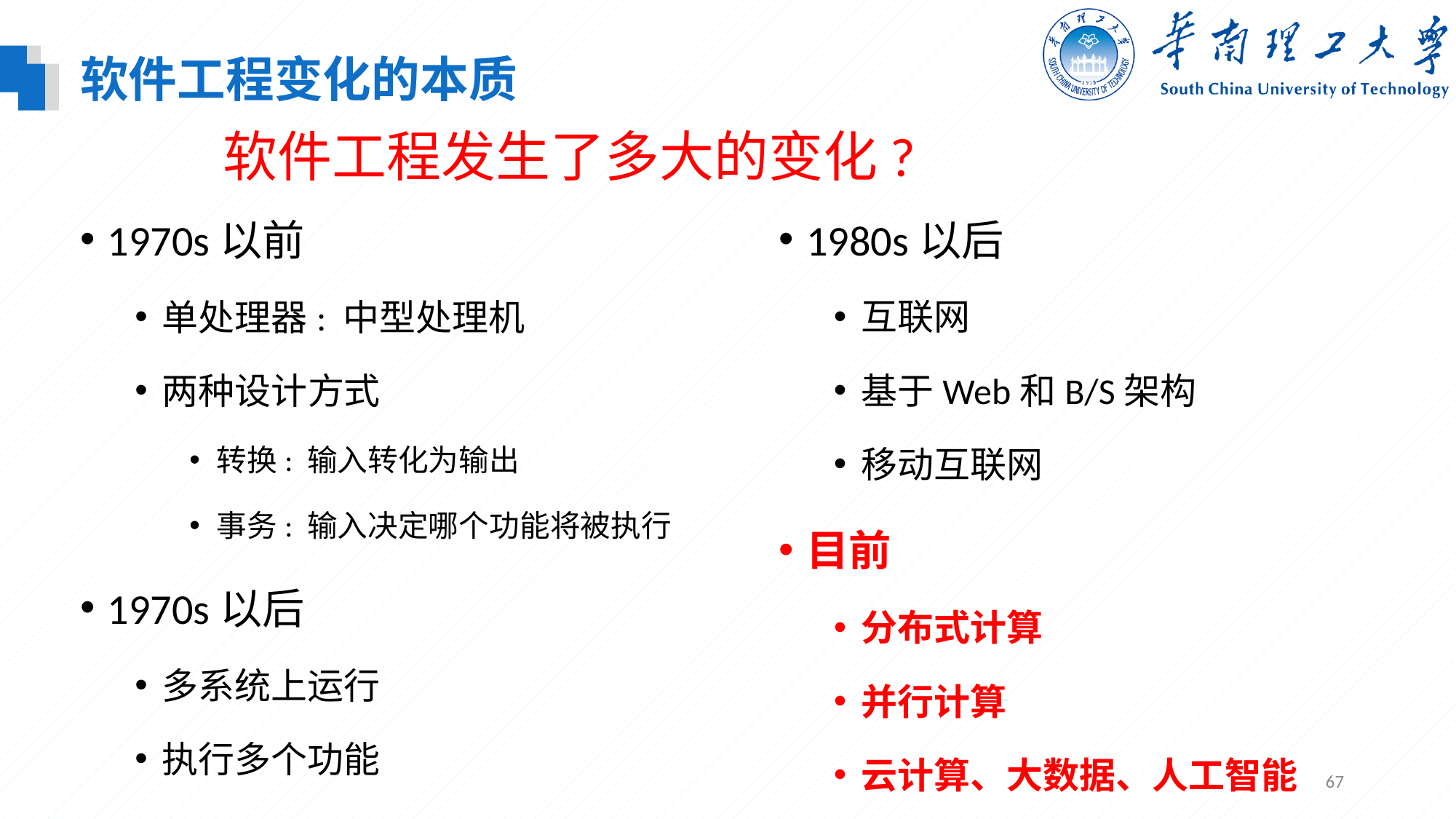

软件工程变化的本质

# 软件工程发生了多大的变化?

1970s以前
单处理器: 中型处理机
两种设计方式
转换: 输入转化为输出
事务: 输入决定哪个功能将被执行
1970s以后
多系统上运行
执行多个功能
1980s以后
互联网
基于Web和B/S架构
移动互联网
目前
分布式计算
并行计算
云计算、大数据、人工智能

67